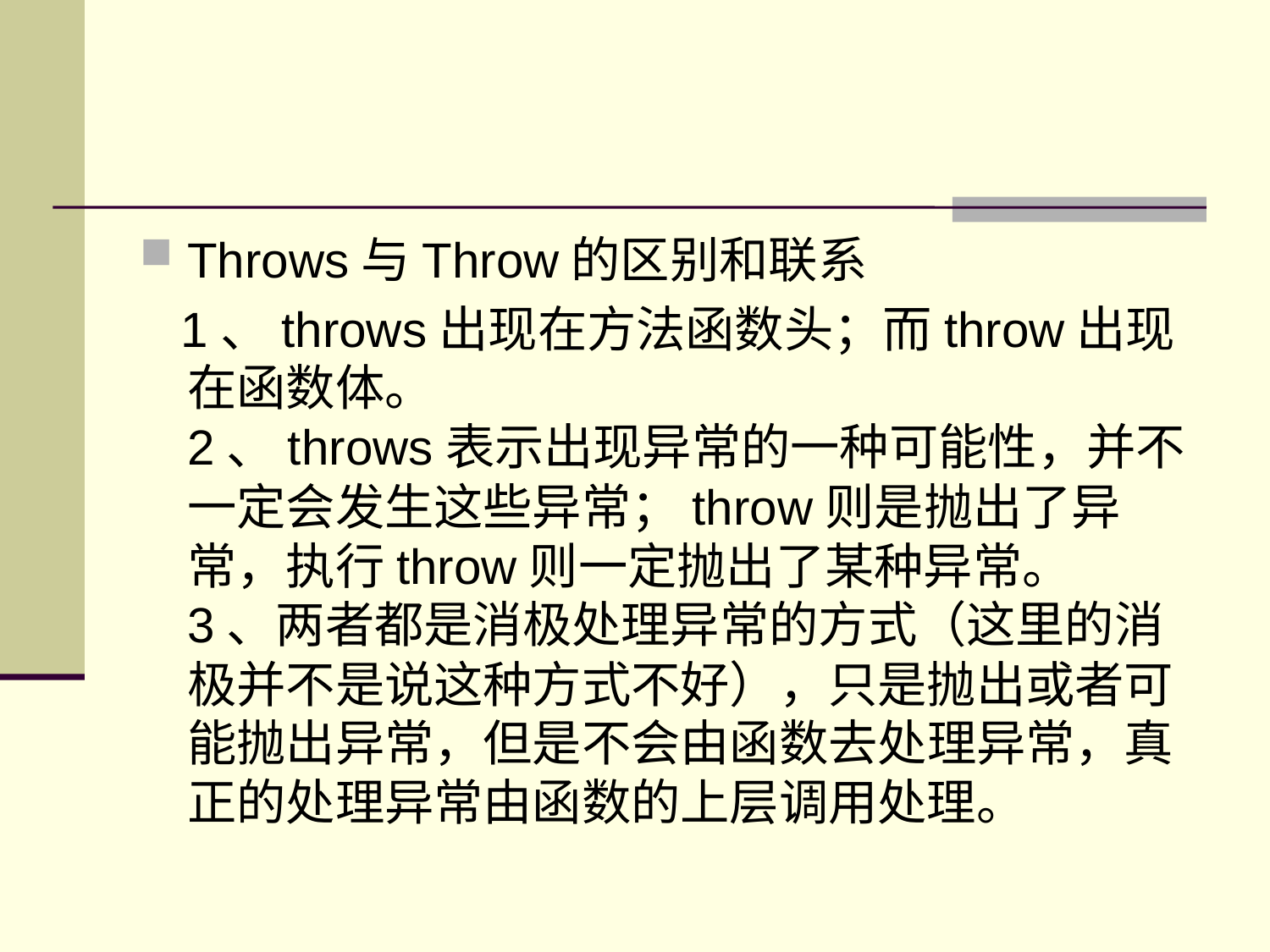

#
Throws与Throw的区别和联系
   1、throws出现在方法函数头；而throw出现在函数体。
2、throws表示出现异常的一种可能性，并不一定会发生这些异常；throw则是抛出了异常，执行throw则一定抛出了某种异常。
3、两者都是消极处理异常的方式（这里的消极并不是说这种方式不好），只是抛出或者可能抛出异常，但是不会由函数去处理异常，真正的处理异常由函数的上层调用处理。